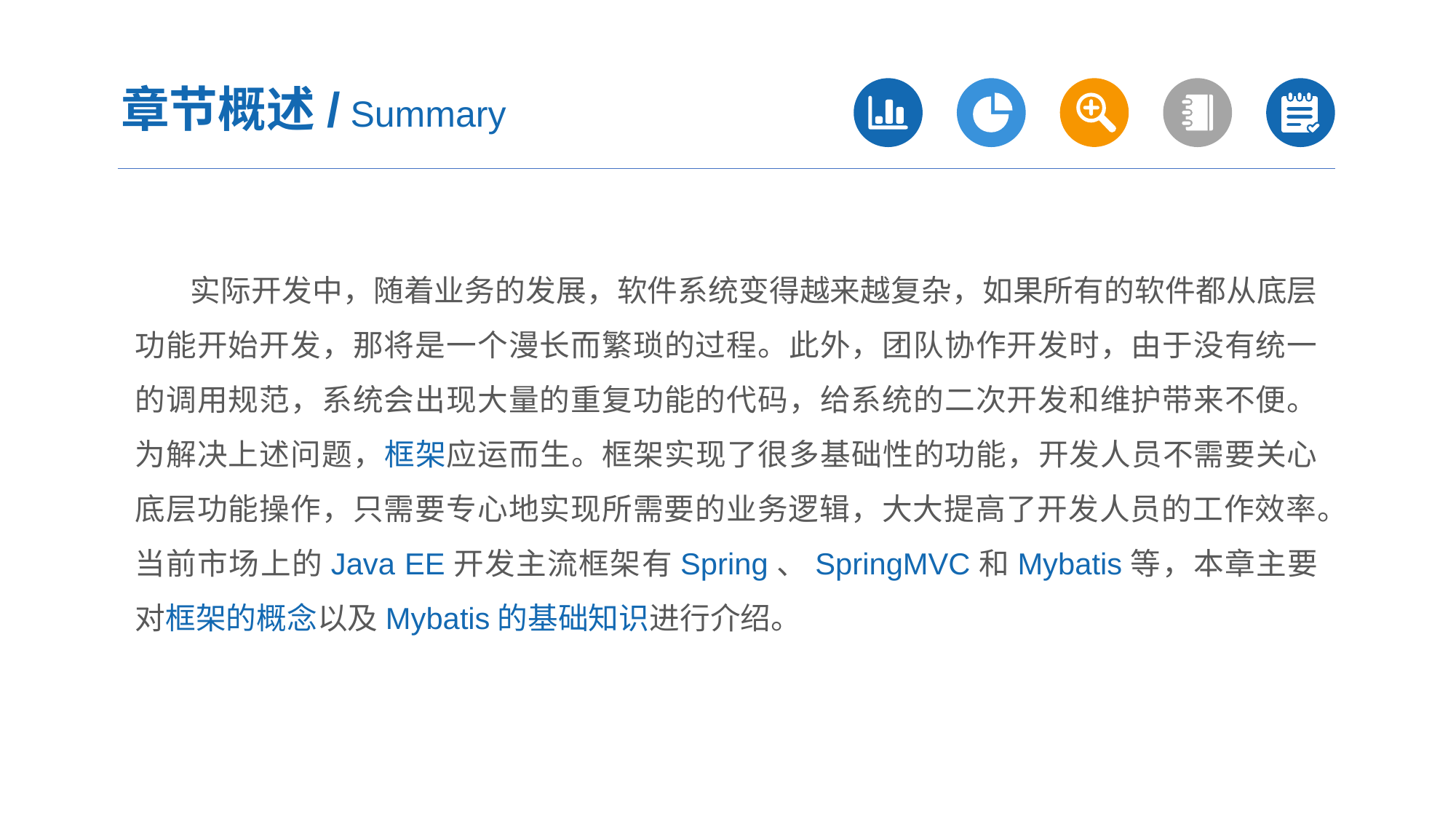

章节概述/ Summary
       实际开发中，随着业务的发展，软件系统变得越来越复杂，如果所有的软件都从底层功能开始开发，那将是一个漫长而繁琐的过程。此外，团队协作开发时，由于没有统一的调用规范，系统会出现大量的重复功能的代码，给系统的二次开发和维护带来不便。为解决上述问题，框架应运而生。框架实现了很多基础性的功能，开发人员不需要关心底层功能操作，只需要专心地实现所需要的业务逻辑，大大提高了开发人员的工作效率。当前市场上的Java EE开发主流框架有Spring、SpringMVC和Mybatis等，本章主要对框架的概念以及Mybatis的基础知识进行介绍。